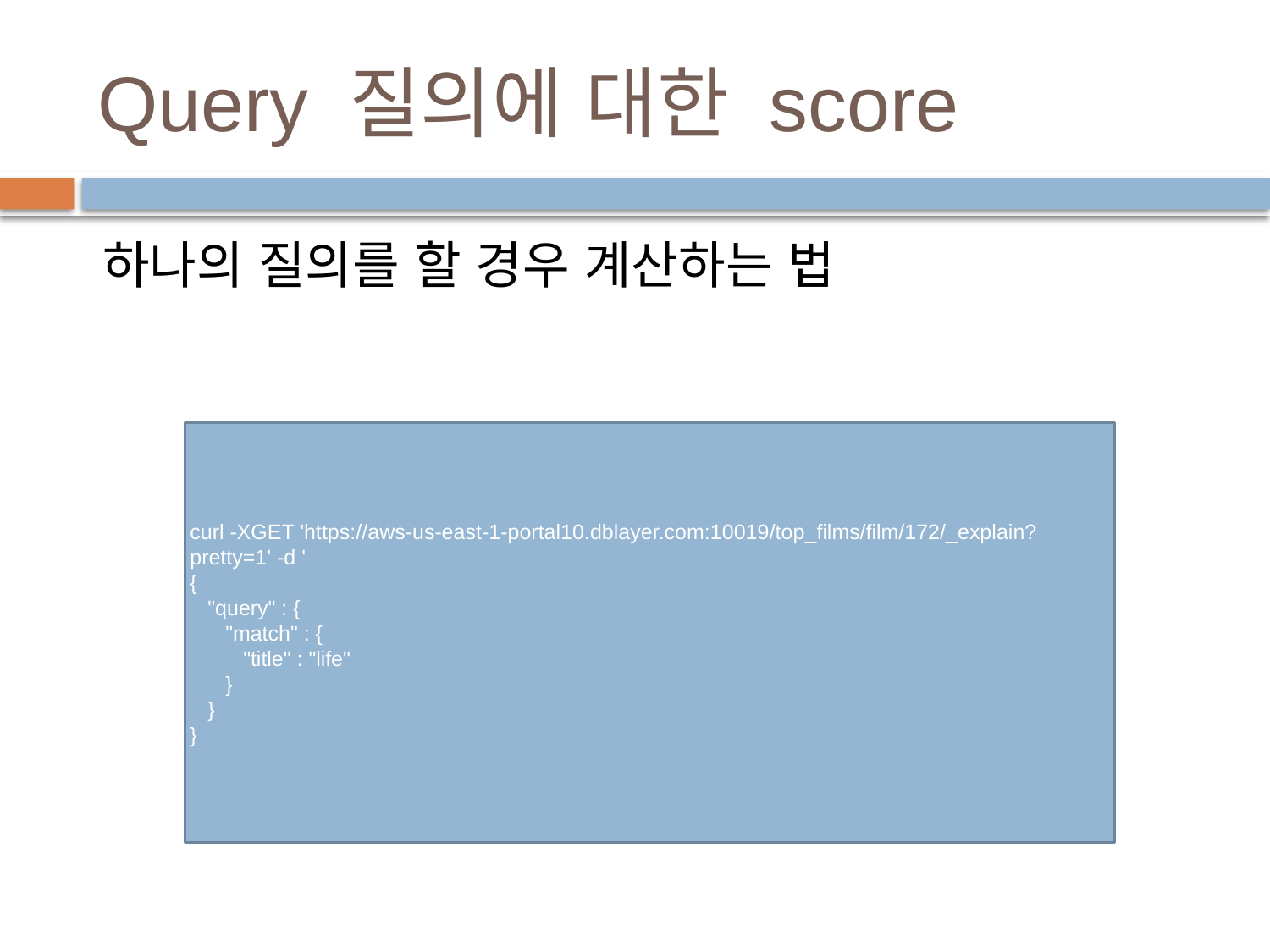

# Query 질의에 대한 score
 하나의 질의를 할 경우 계산하는 법
curl -XGET 'https://aws-us-east-1-portal10.dblayer.com:10019/top_films/film/172/_explain?pretty=1' -d '
{
   "query" : {
      "match" : {
         "title" : "life"
      }
   }
}